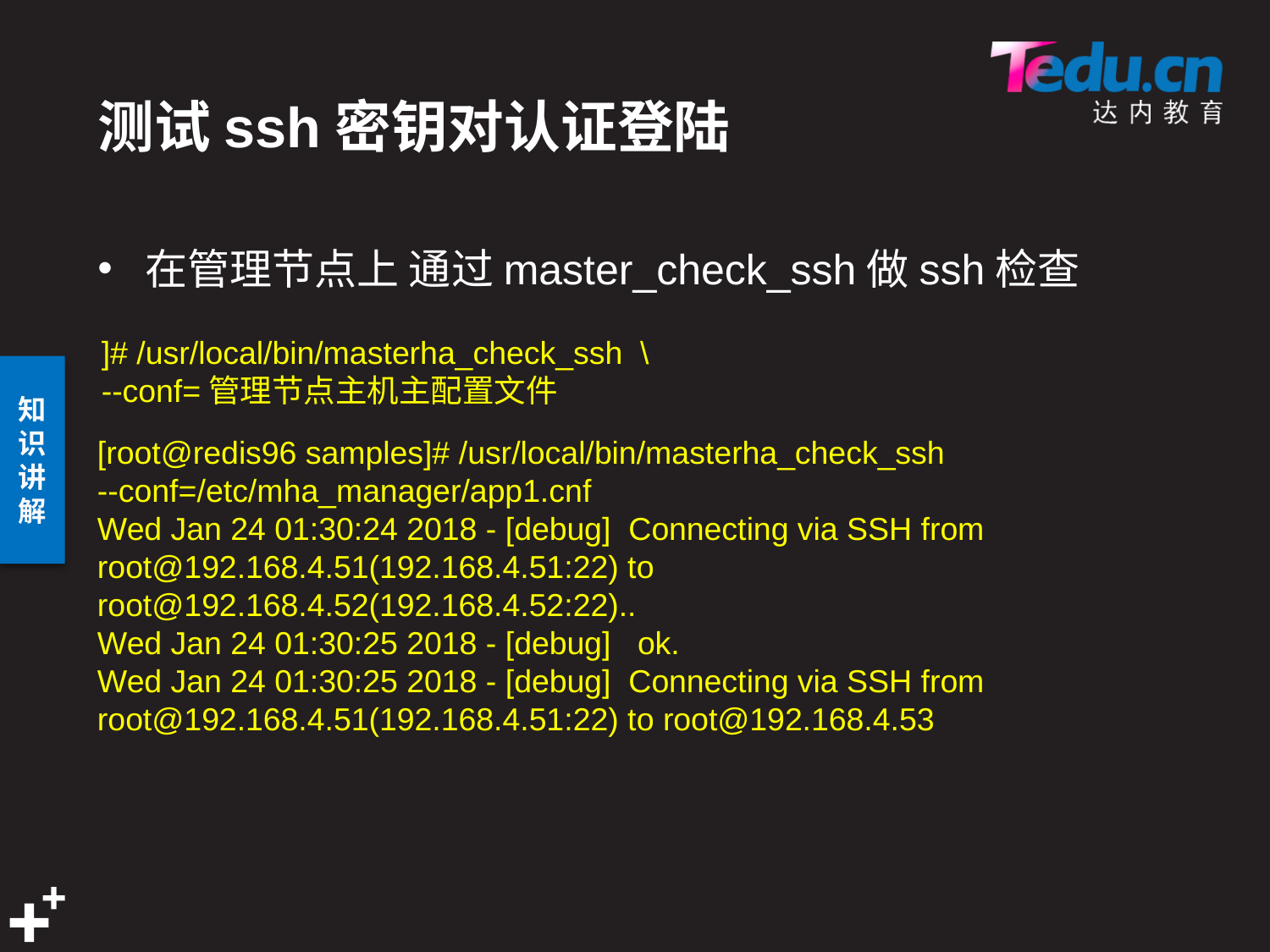

# 测试ssh密钥对认证登陆
在管理节点上 通过master_check_ssh做ssh检查
]# /usr/local/bin/masterha_check_ssh  \
--conf=管理节点主机主配置文件
[root@redis96 samples]# /usr/local/bin/masterha_check_ssh --conf=/etc/mha_manager/app1.cnf
Wed Jan 24 01:30:24 2018 - [debug]  Connecting via SSH from root@192.168.4.51(192.168.4.51:22) to root@192.168.4.52(192.168.4.52:22)..
Wed Jan 24 01:30:25 2018 - [debug]   ok.
Wed Jan 24 01:30:25 2018 - [debug]  Connecting via SSH from root@192.168.4.51(192.168.4.51:22) to root@192.168.4.53